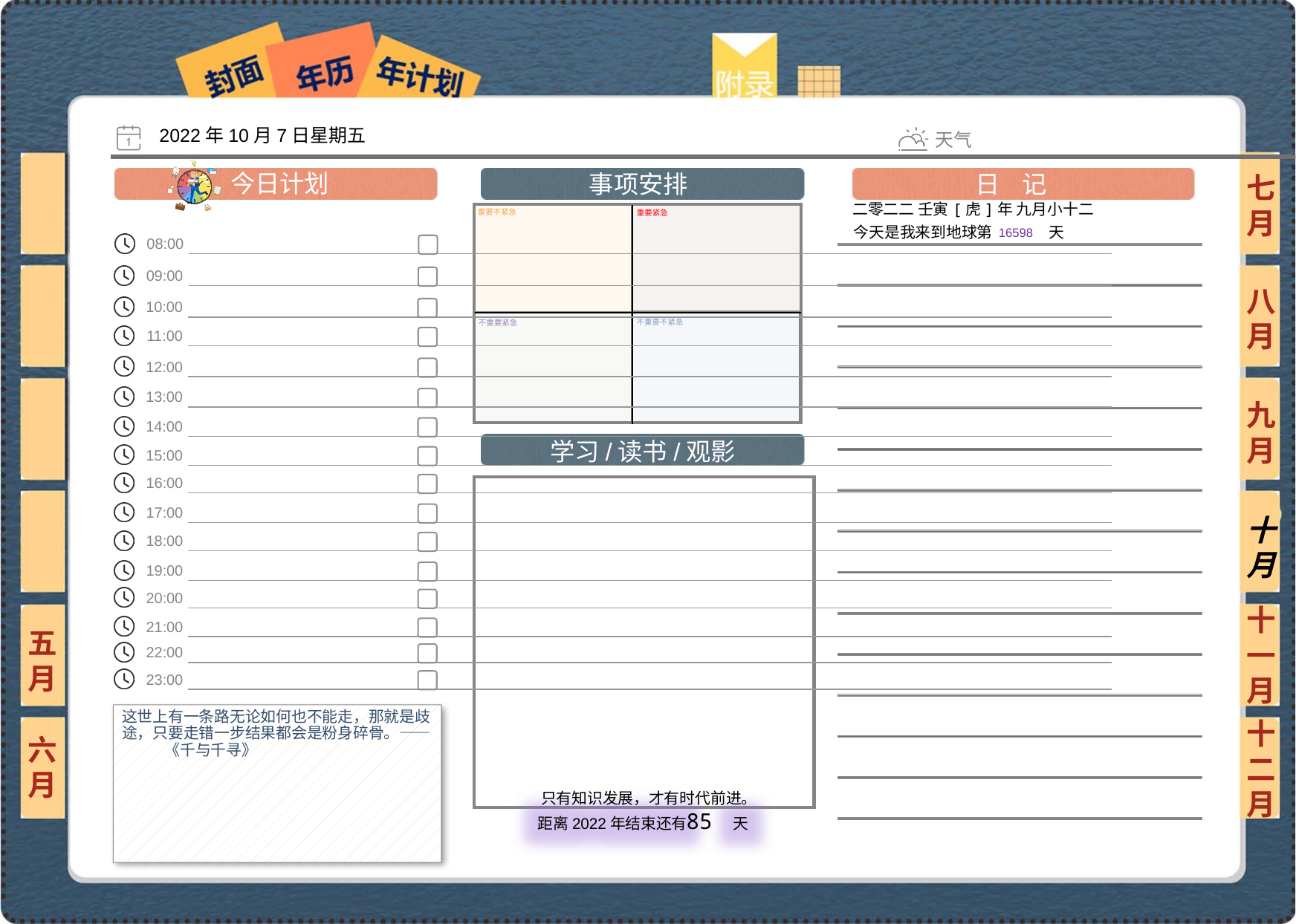

2022年10月7日星期五
七月
二零二二 壬寅[虎]年 九月小十二
16598
八月
九月
十月
十一月
五月
这世上有一条路无论如何也不能走，那就是歧途，只要走错一步结果都会是粉身碎骨。——《千与千寻》

六月
十二月
85
 只有知识发展，才有时代前进。